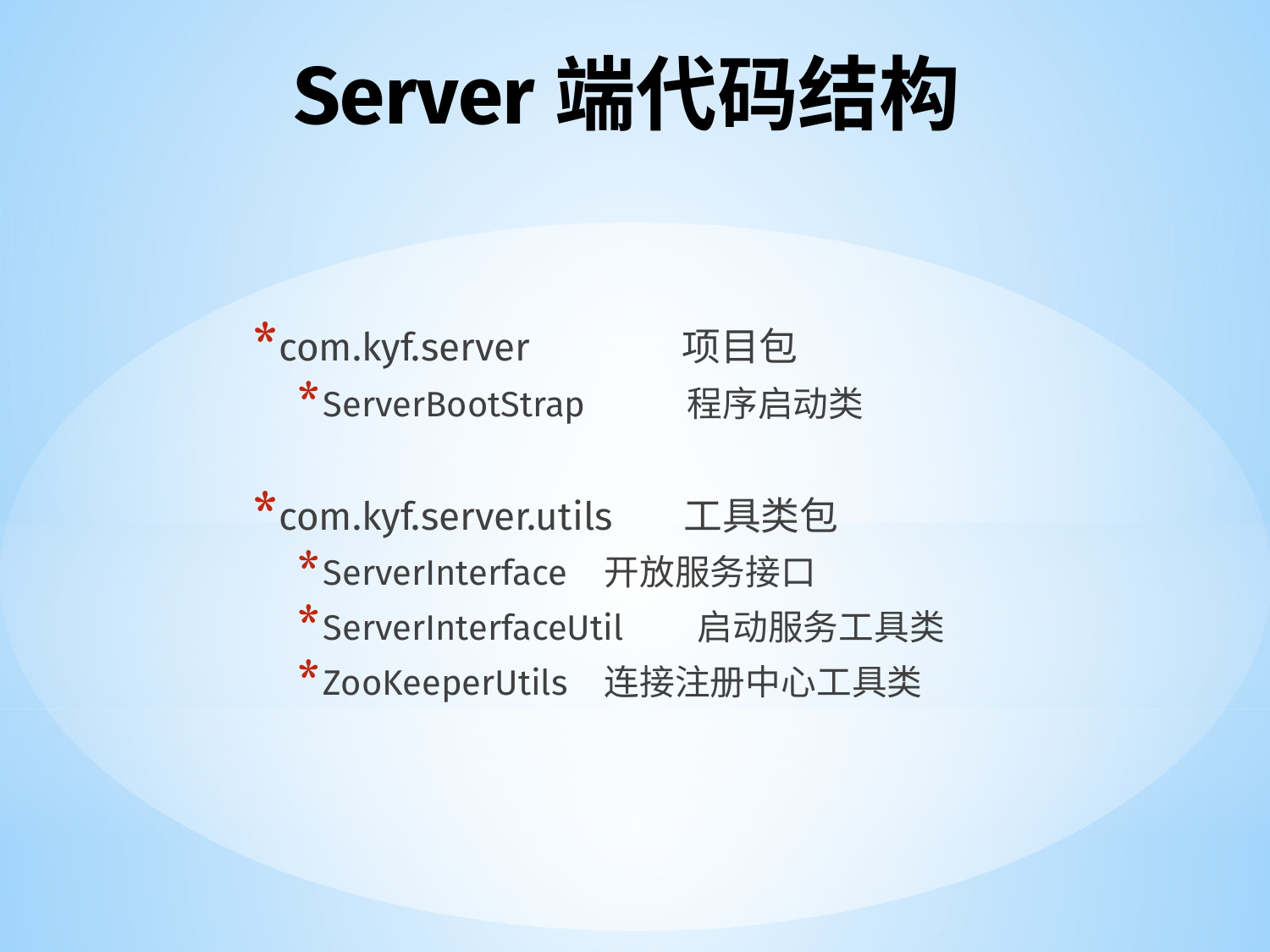

# Server端代码结构
com.kyf.server              项目包
ServerBootStrap          程序启动类

com.kyf.server.utils      工具类包
ServerInterface	  开放服务接口
ServerInterfaceUtil       启动服务工具类
ZooKeeperUtils	  连接注册中心工具类